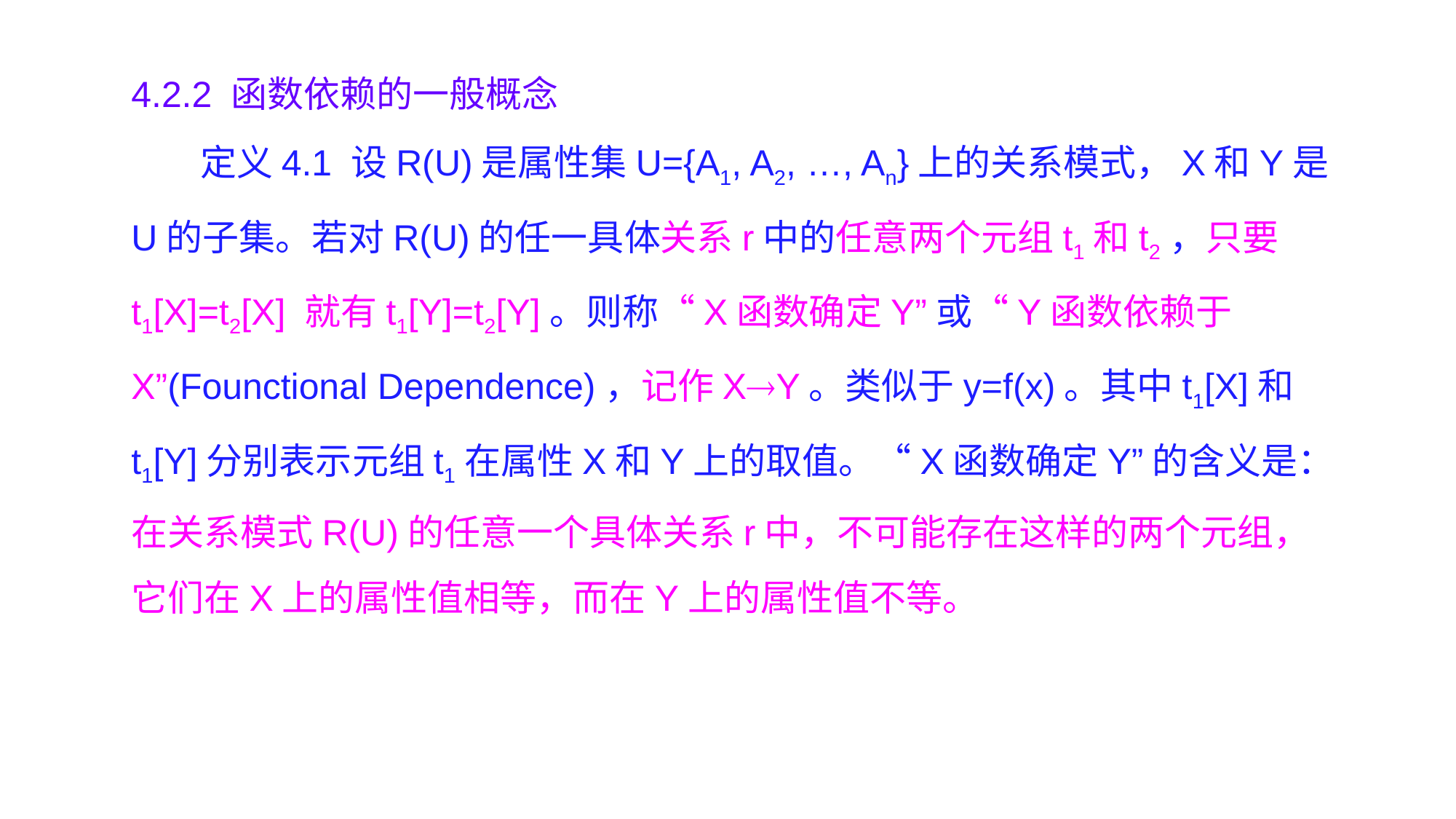

4.2.2 函数依赖的一般概念
定义4.1 设R(U)是属性集U={A1, A2, …, An}上的关系模式，X和Y是U的子集。若对R(U)的任一具体关系r中的任意两个元组t1和t2，只要t1[X]=t2[X] 就有t1[Y]=t2[Y]。则称“X函数确定Y”或“Y函数依赖于X”(Founctional Dependence)，记作X→Y。类似于y=f(x)。其中t1[X]和t1[Y]分别表示元组t1在属性X和Y上的取值。“X函数确定Y”的含义是：在关系模式R(U)的任意一个具体关系r中，不可能存在这样的两个元组，它们在X上的属性值相等，而在Y上的属性值不等。